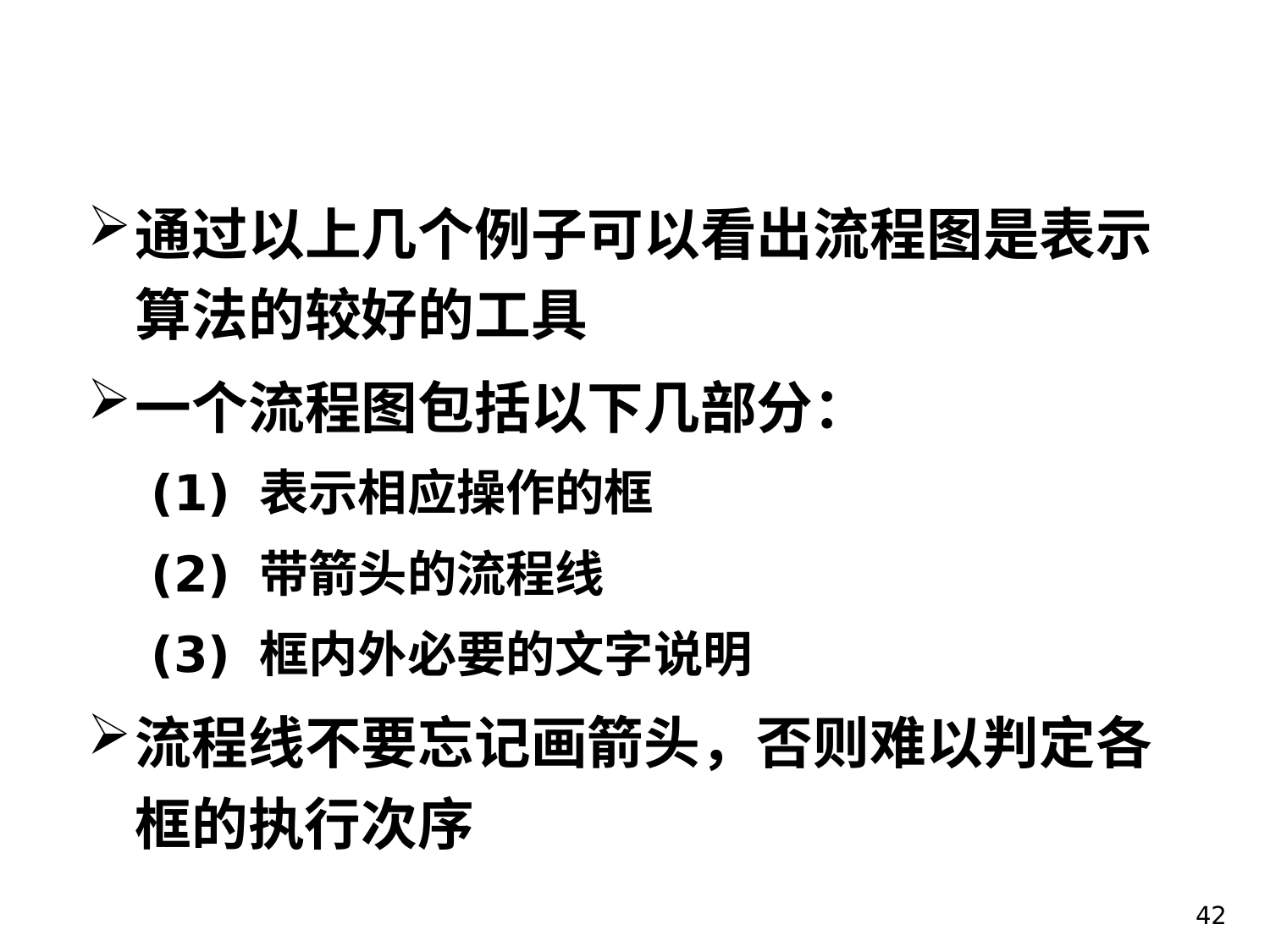

通过以上几个例子可以看出流程图是表示算法的较好的工具
一个流程图包括以下几部分：
(1) 表示相应操作的框
(2) 带箭头的流程线
(3) 框内外必要的文字说明
流程线不要忘记画箭头，否则难以判定各框的执行次序

42